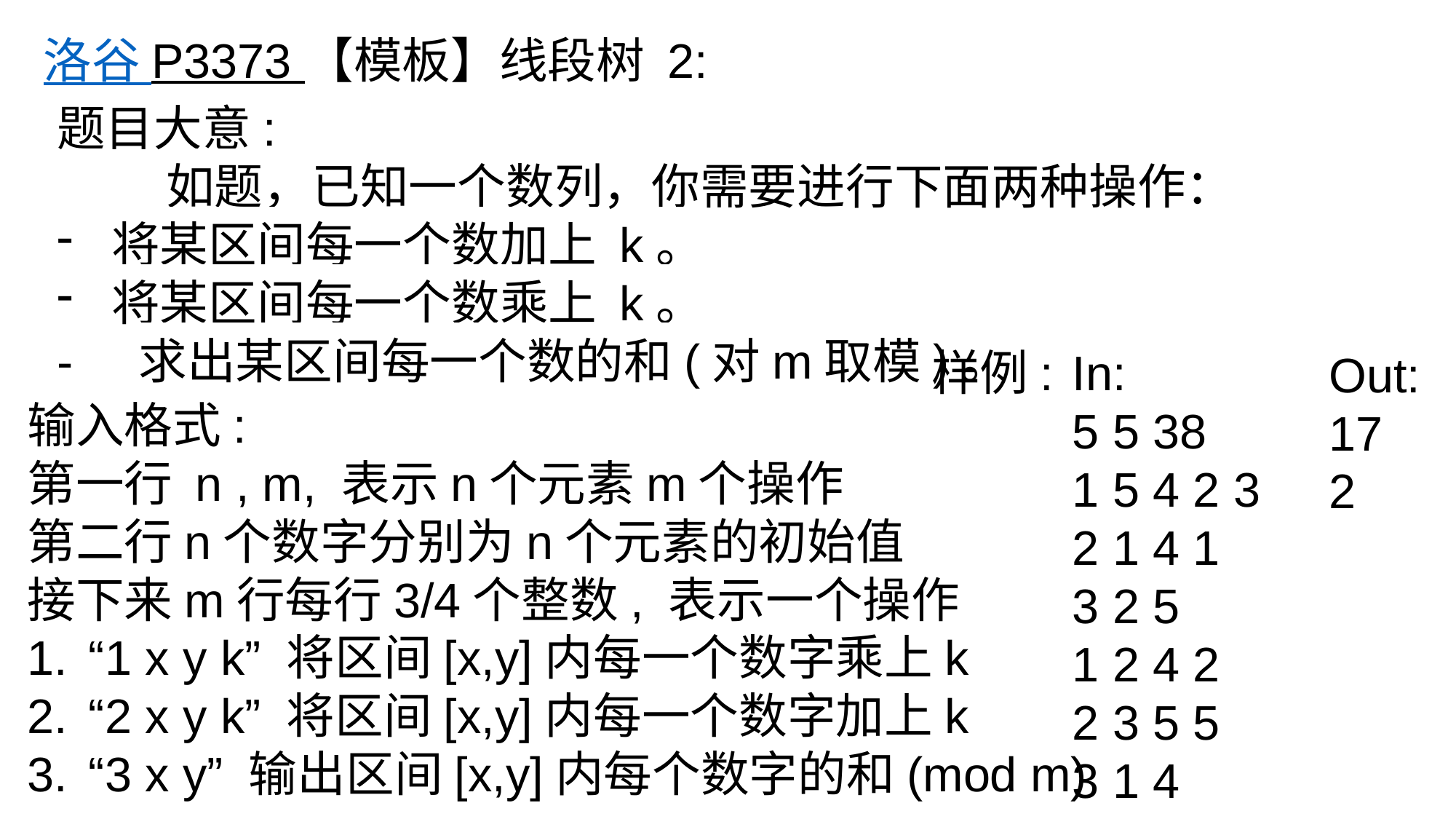

洛谷 P3373 【模板】线段树 2:
题目大意:
	如题，已知一个数列，你需要进行下面两种操作：
将某区间每一个数加上 k。
将某区间每一个数乘上 k。
-    求出某区间每一个数的和(对m取模)。
样例:
In:
5 5 38
1 5 4 2 3
2 1 4 1
3 2 5
1 2 4 2
2 3 5 5
3 1 4
Out:
17
2
输入格式:
第一行 n , m, 表示n个元素m个操作
第二行n个数字分别为n个元素的初始值
接下来m行每行3/4个整数, 表示一个操作
“1 x y k” 将区间[x,y]内每一个数字乘上k
“2 x y k” 将区间[x,y]内每一个数字加上k
“3 x y” 输出区间[x,y]内每个数字的和(mod m)